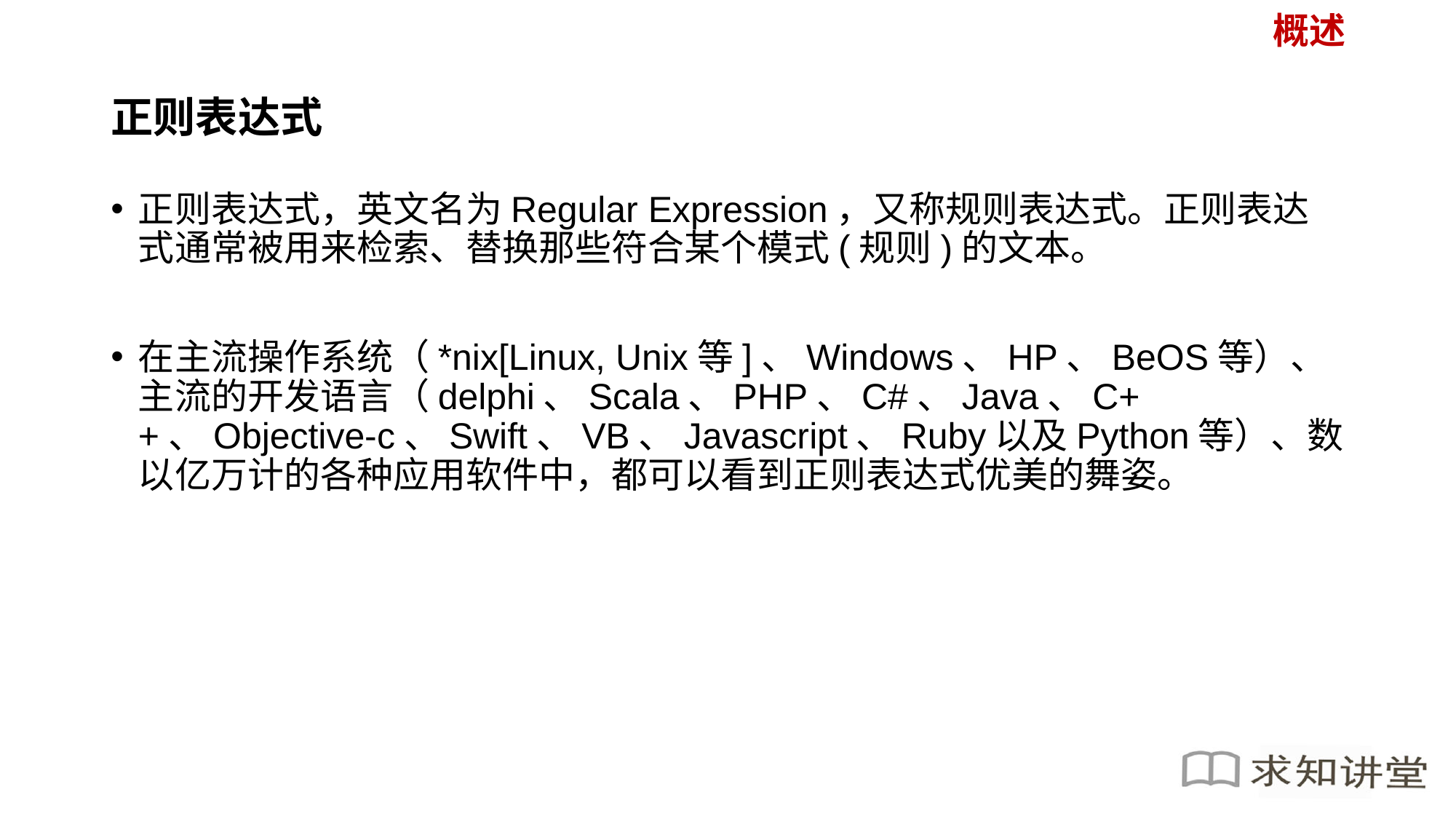

概述
# 正则表达式
正则表达式，英文名为Regular Expression，又称规则表达式。正则表达式通常被用来检索、替换那些符合某个模式(规则)的文本。

在主流操作系统（*nix[Linux, Unix等]、Windows、HP、BeOS等）、主流的开发语言（delphi、Scala、PHP、C#、Java、C++、Objective-c、Swift、VB、Javascript、Ruby以及Python等）、数以亿万计的各种应用软件中，都可以看到正则表达式优美的舞姿。